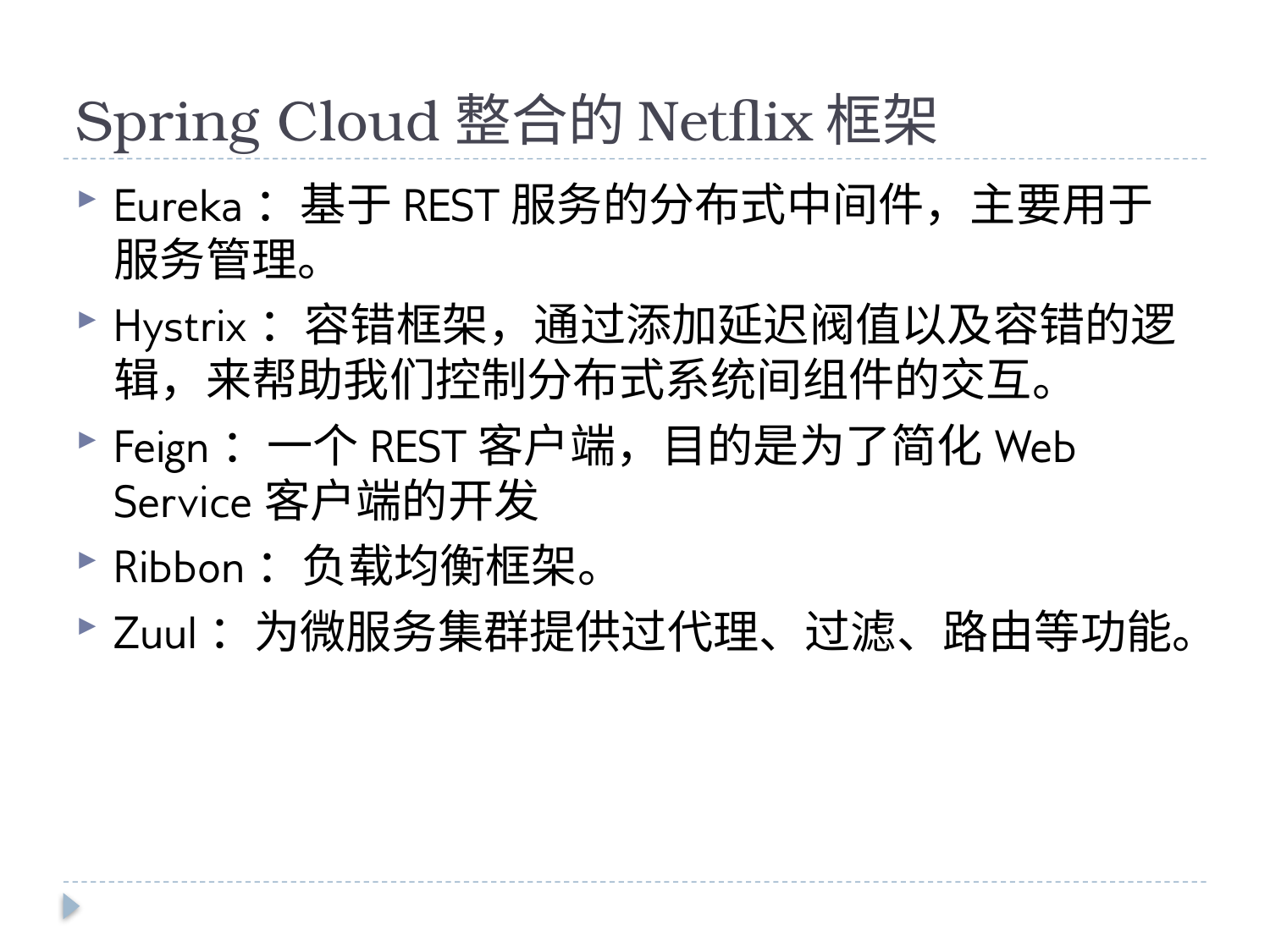

# Spring Cloud整合的Netflix框架
Eureka：基于REST服务的分布式中间件，主要用于服务管理。
Hystrix：容错框架，通过添加延迟阀值以及容错的逻辑，来帮助我们控制分布式系统间组件的交互。
Feign：一个REST客户端，目的是为了简化Web Service客户端的开发
Ribbon：负载均衡框架。
Zuul：为微服务集群提供过代理、过滤、路由等功能。